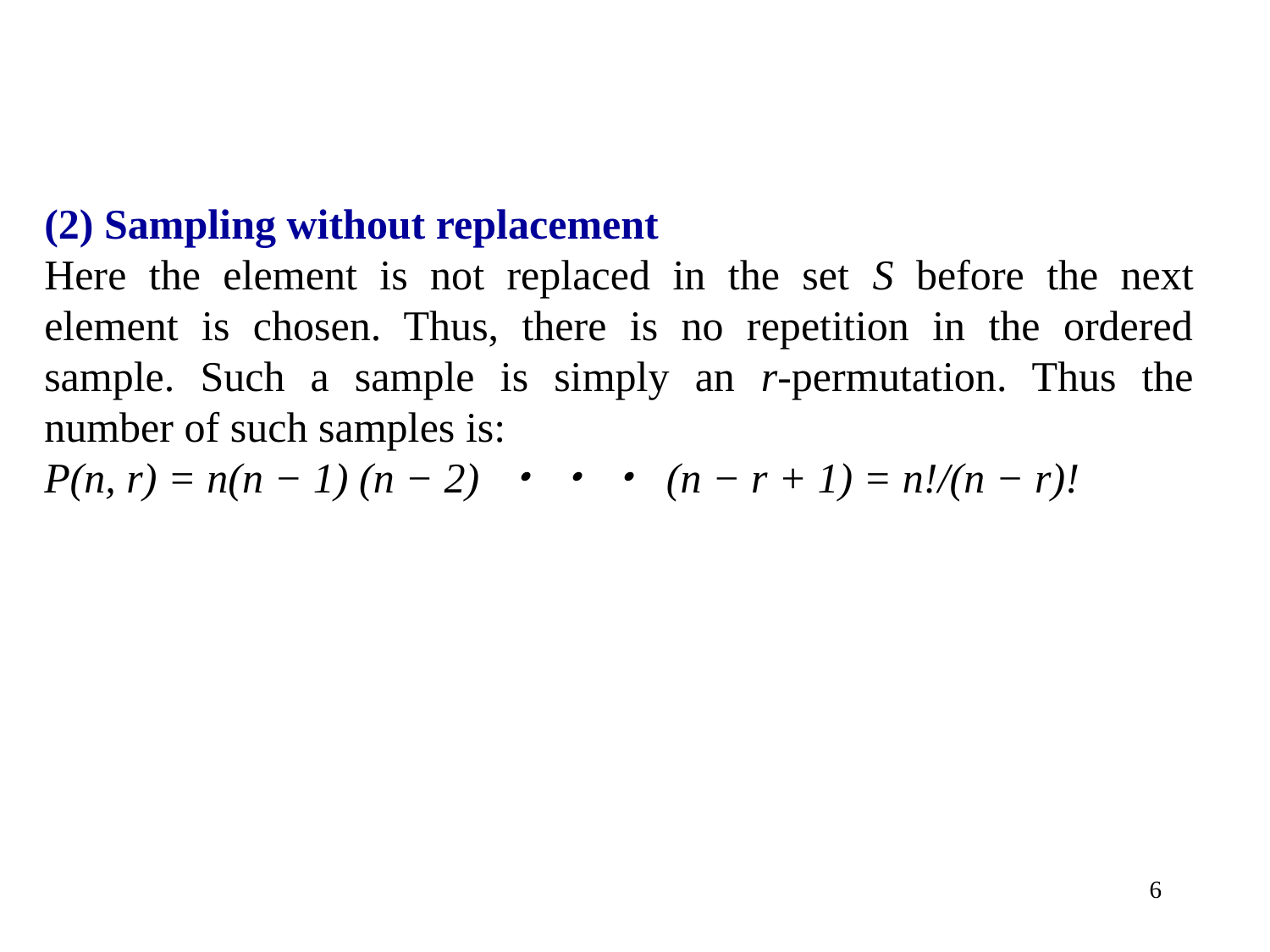

(2) Sampling without replacement
Here the element is not replaced in the set S before the next element is chosen. Thus, there is no repetition in the ordered sample. Such a sample is simply an r-permutation. Thus the number of such samples is:
P(n, r) = n(n − 1) (n − 2) ・ ・ ・ (n − r + 1) = n!/(n − r)!

6